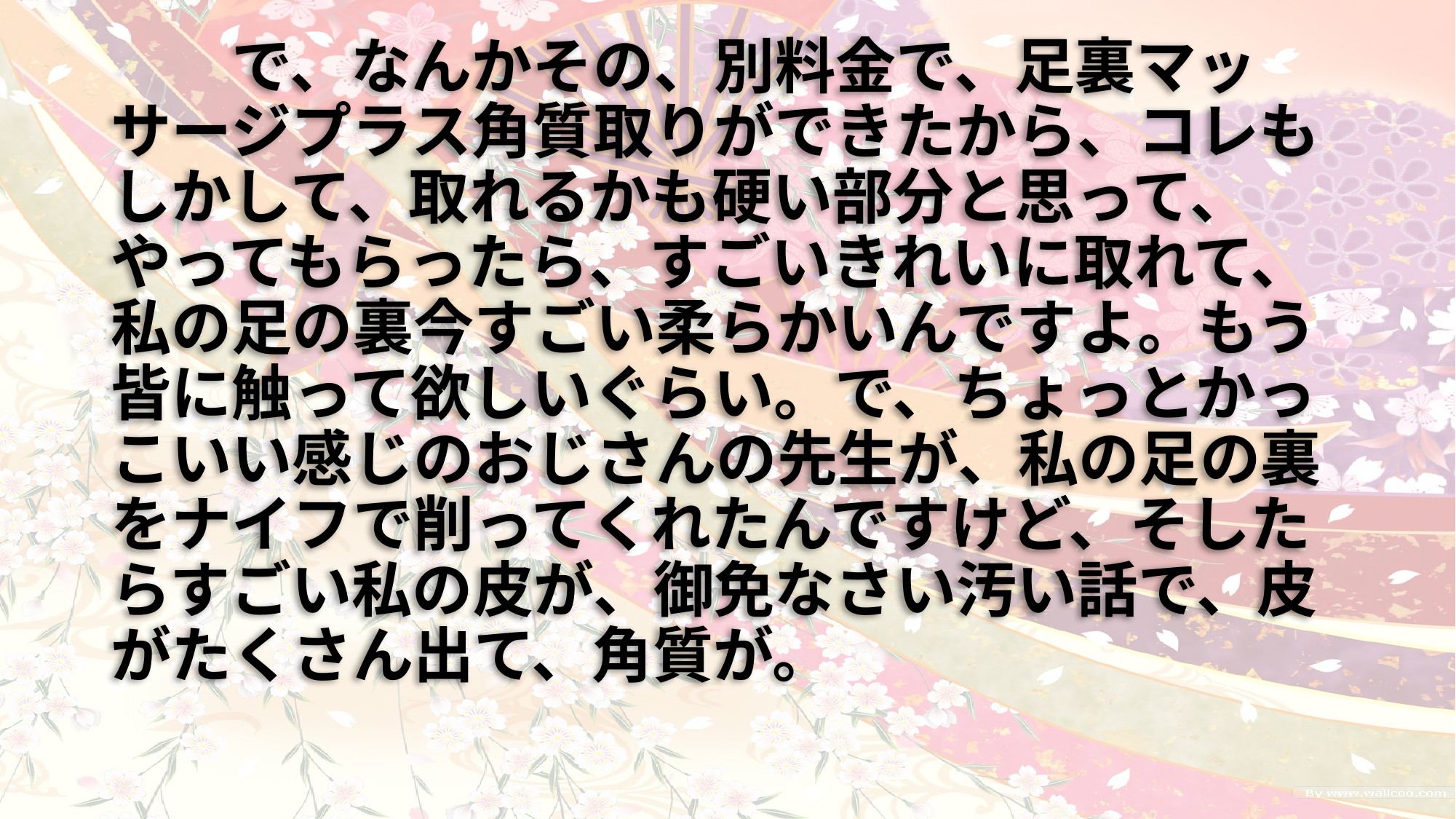

で、なんかその、別料金で、足裏マッサージプラス角質取りができたから、コレもしかして、取れるかも硬い部分と思って、やってもらったら、すごいきれいに取れて、私の足の裏今すごい柔らかいんですよ。もう皆に触って欲しいぐらい。で、ちょっとかっこいい感じのおじさんの先生が、私の足の裏をナイフで削ってくれたんですけど、そしたらすごい私の皮が、御免なさい汚い話で、皮がたくさん出て、角質が。